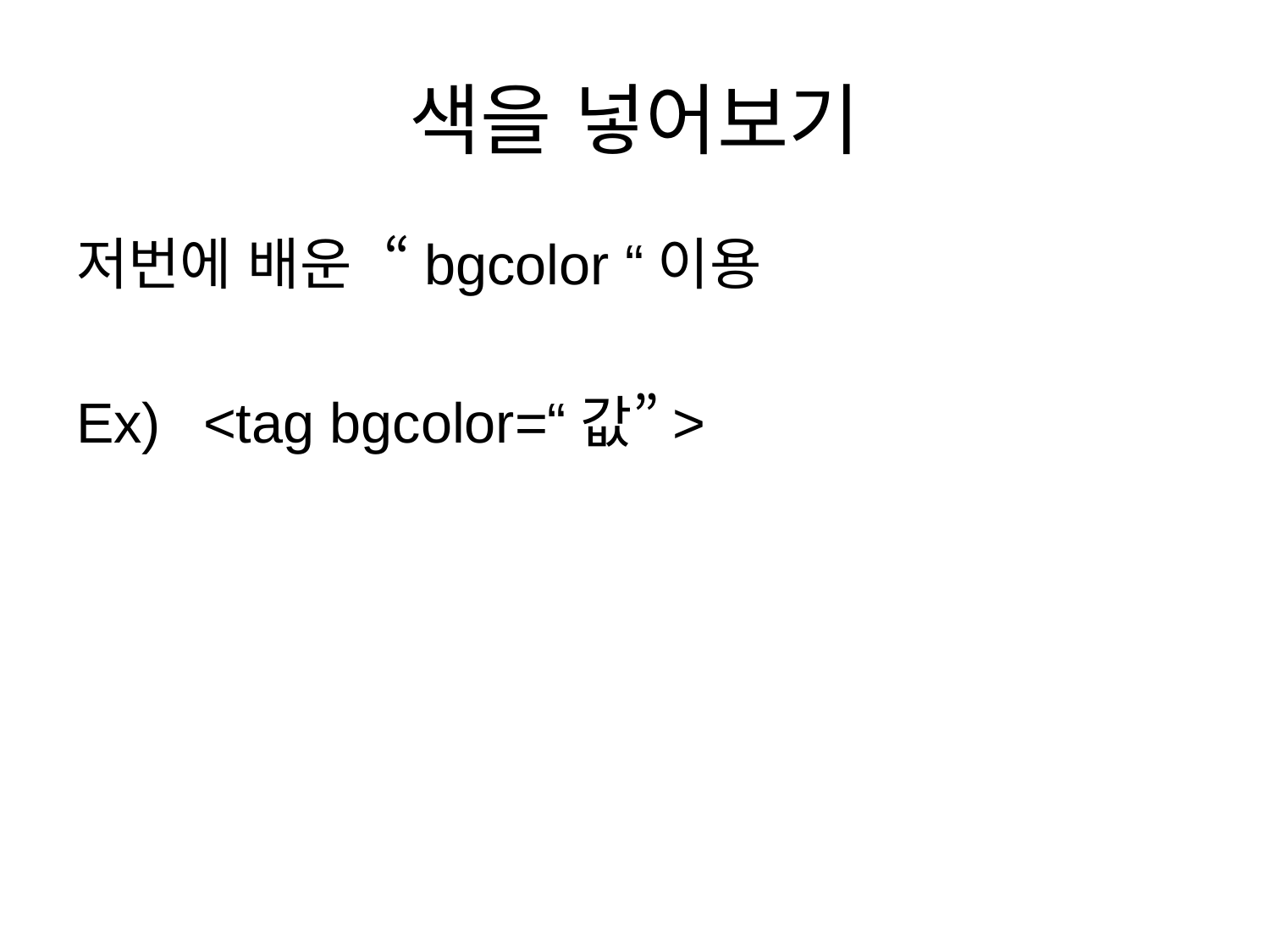

# 색을 넣어보기
저번에 배운  “bgcolor “이용

Ex)	<tag bgcolor=“값”>